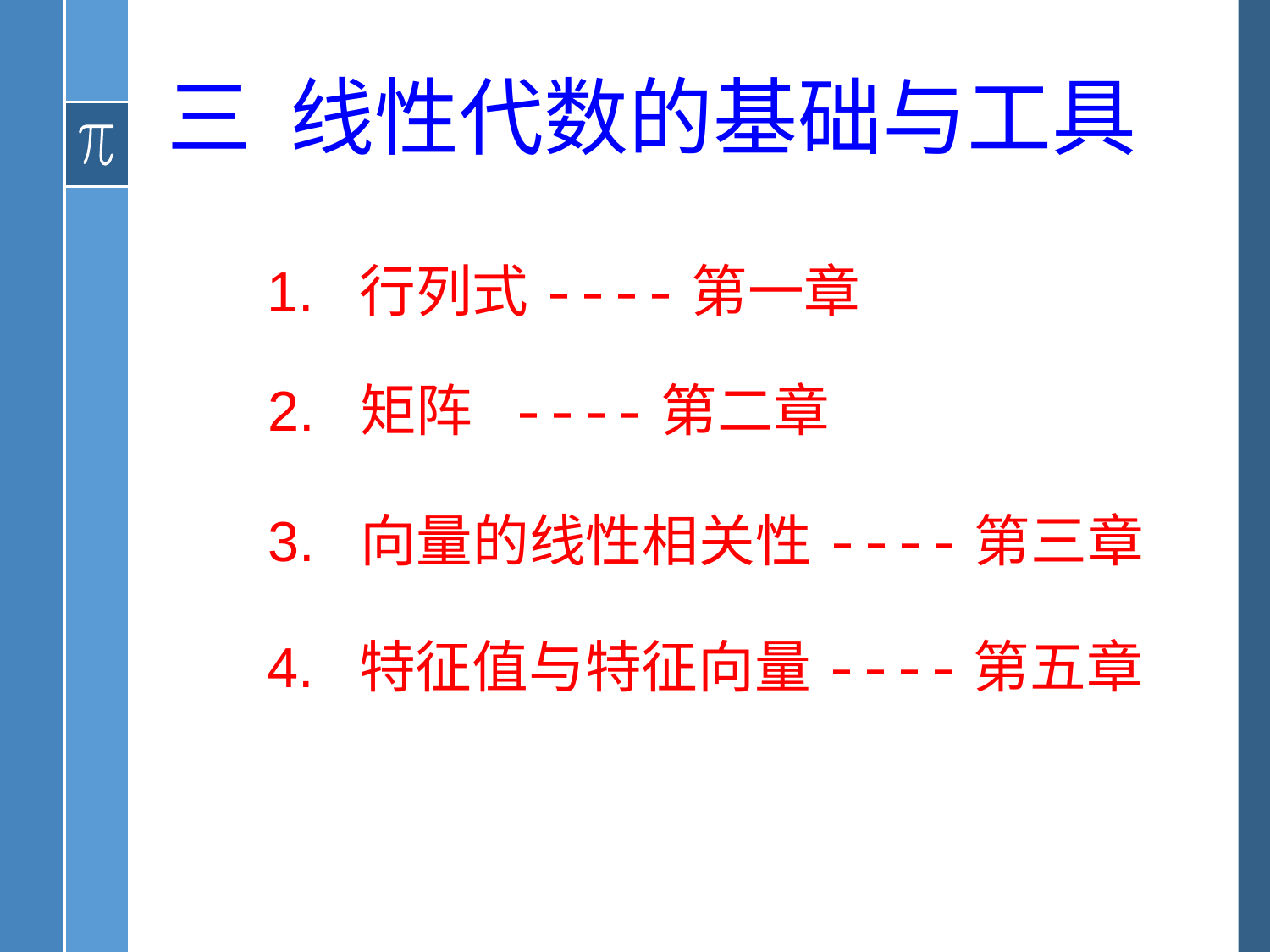

# 三  线性代数的基础与工具
1.  行列式----第一章
2.  矩阵  ----第二章
3.  向量的线性相关性----第三章
4.  特征值与特征向量----第五章